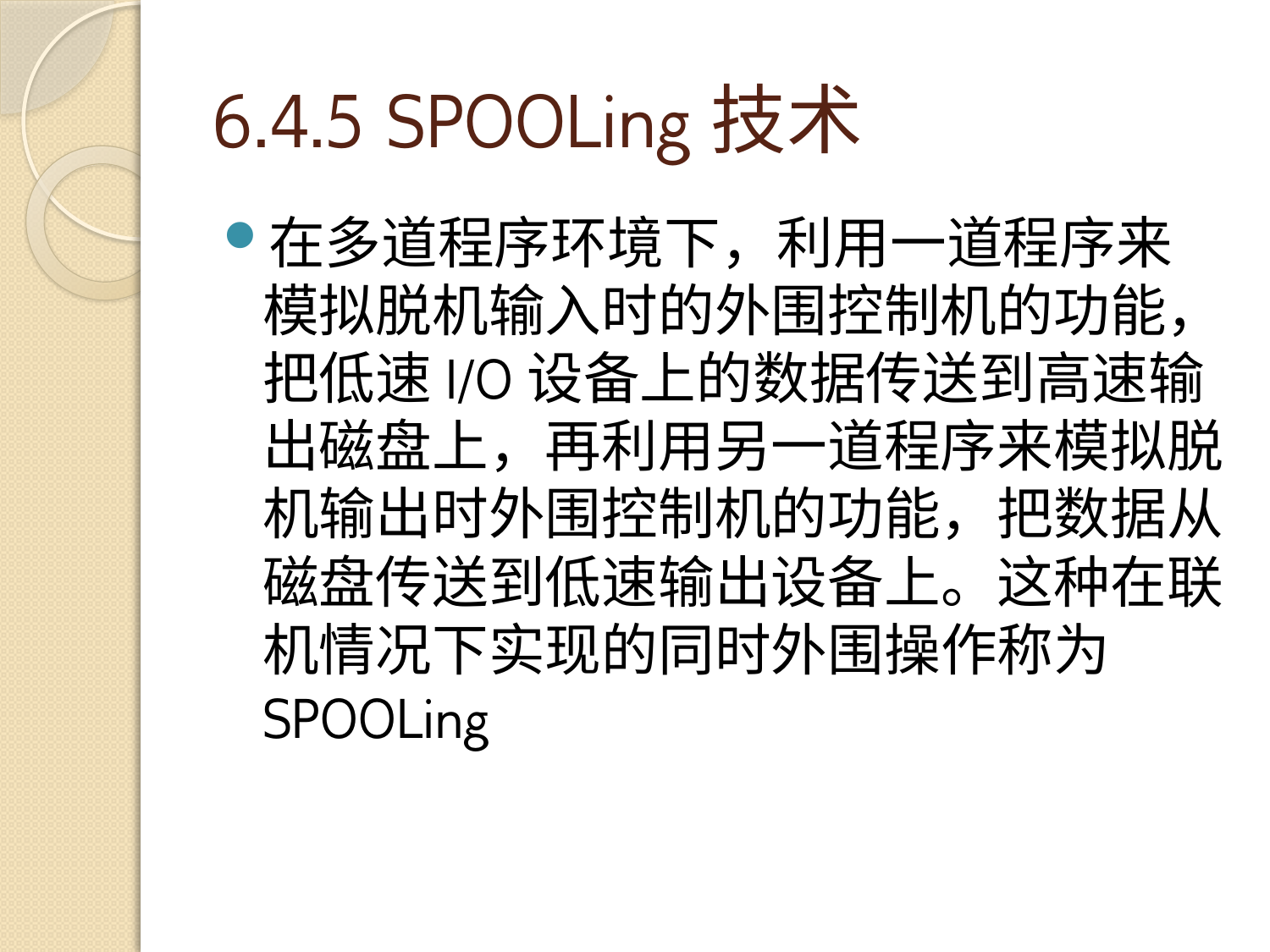

# 6.4.5 SPOOLing技术
在多道程序环境下，利用一道程序来模拟脱机输入时的外围控制机的功能，把低速I/O设备上的数据传送到高速输出磁盘上，再利用另一道程序来模拟脱机输出时外围控制机的功能，把数据从磁盘传送到低速输出设备上。这种在联机情况下实现的同时外围操作称为SPOOLing